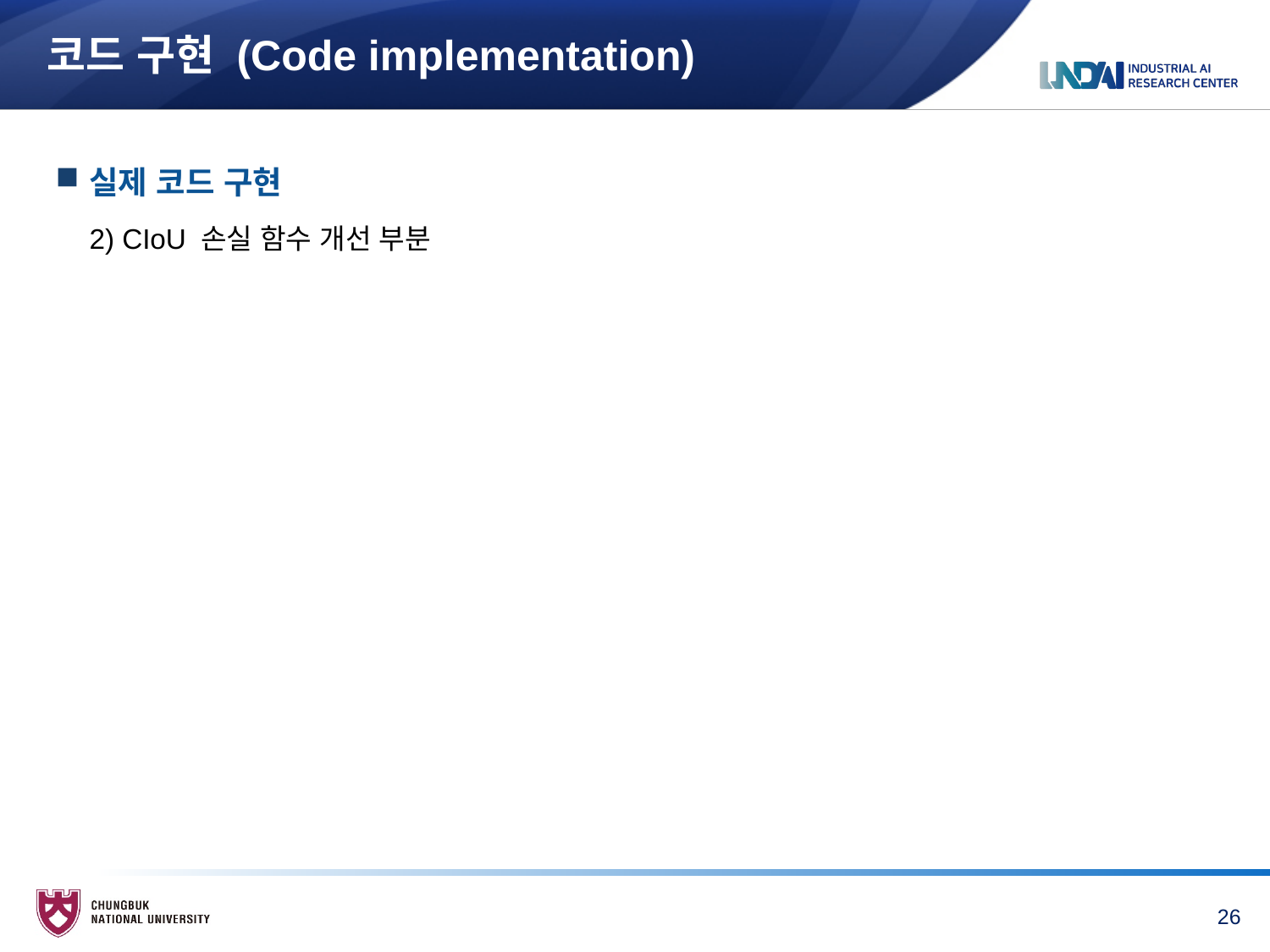

# 코드 구현 (Code implementation)
실제 코드 구현
2) CIoU 손실 함수 개선 부분